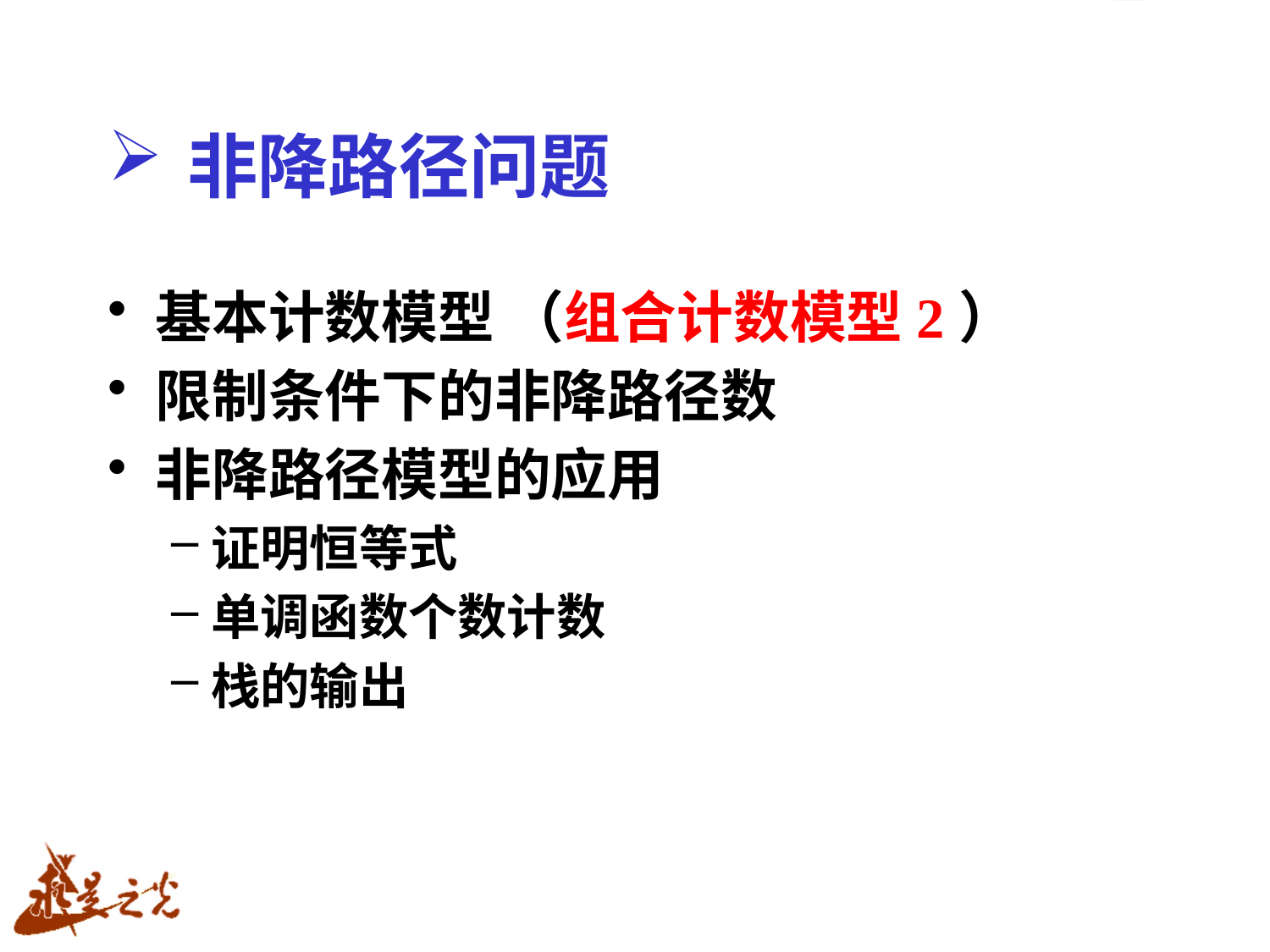

# 非降路径问题
基本计数模型 （组合计数模型2）
限制条件下的非降路径数
非降路径模型的应用
证明恒等式
单调函数个数计数
栈的输出

12